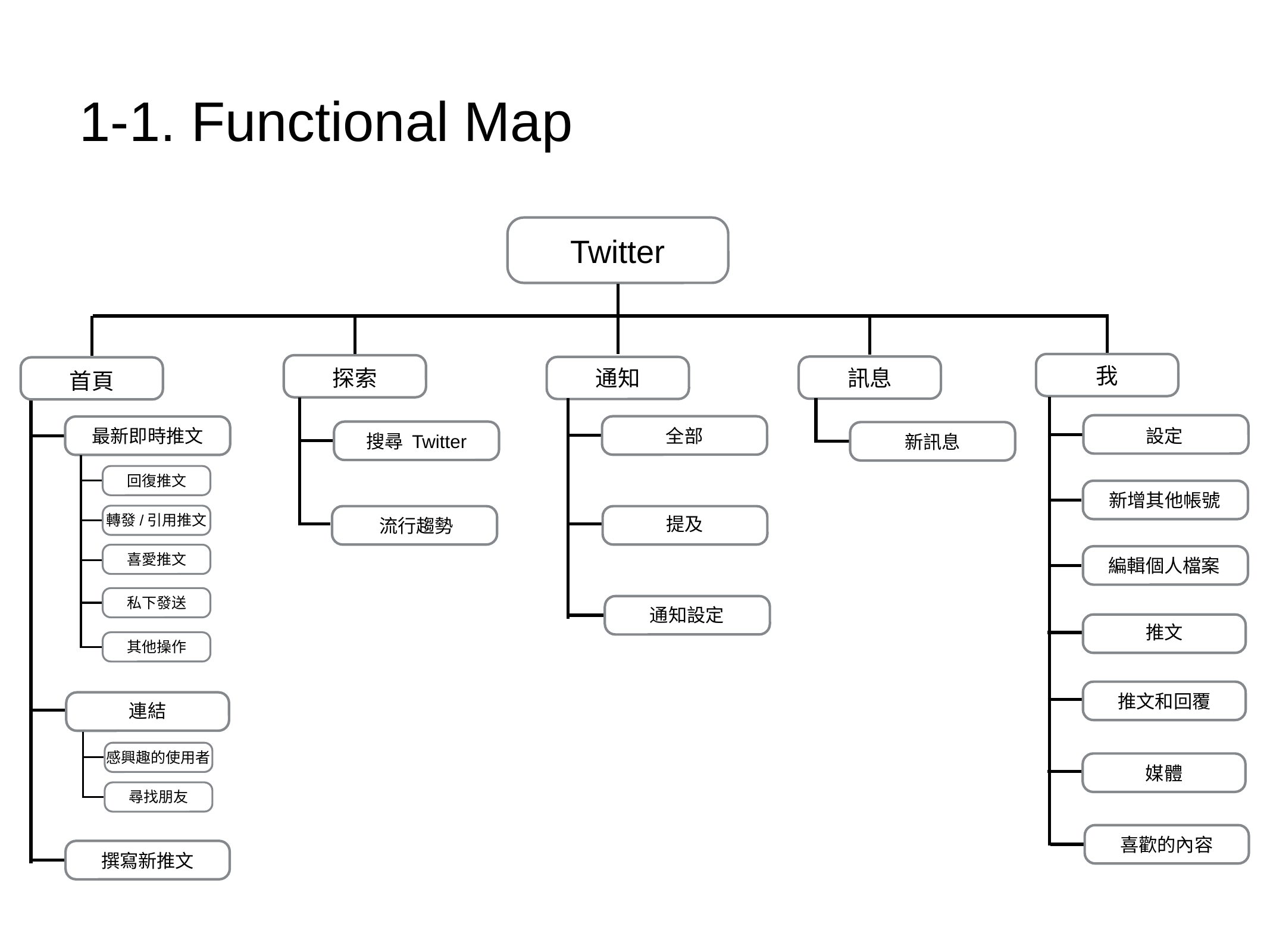

# 1-1. Functional Map

Twitter

我

探索
通知
訊息

首頁

全部
最新即時推文
設定

搜尋 Twitter
新訊息

回復推文

新增其他帳號

轉發/引用推文
提及

流行趨勢

喜愛推文

編輯個人檔案

私下發送

通知設定

推文

其他操作

推文和回覆

連結

感興趣的使用者

媒體

尋找朋友

喜歡的內容

撰寫新推文